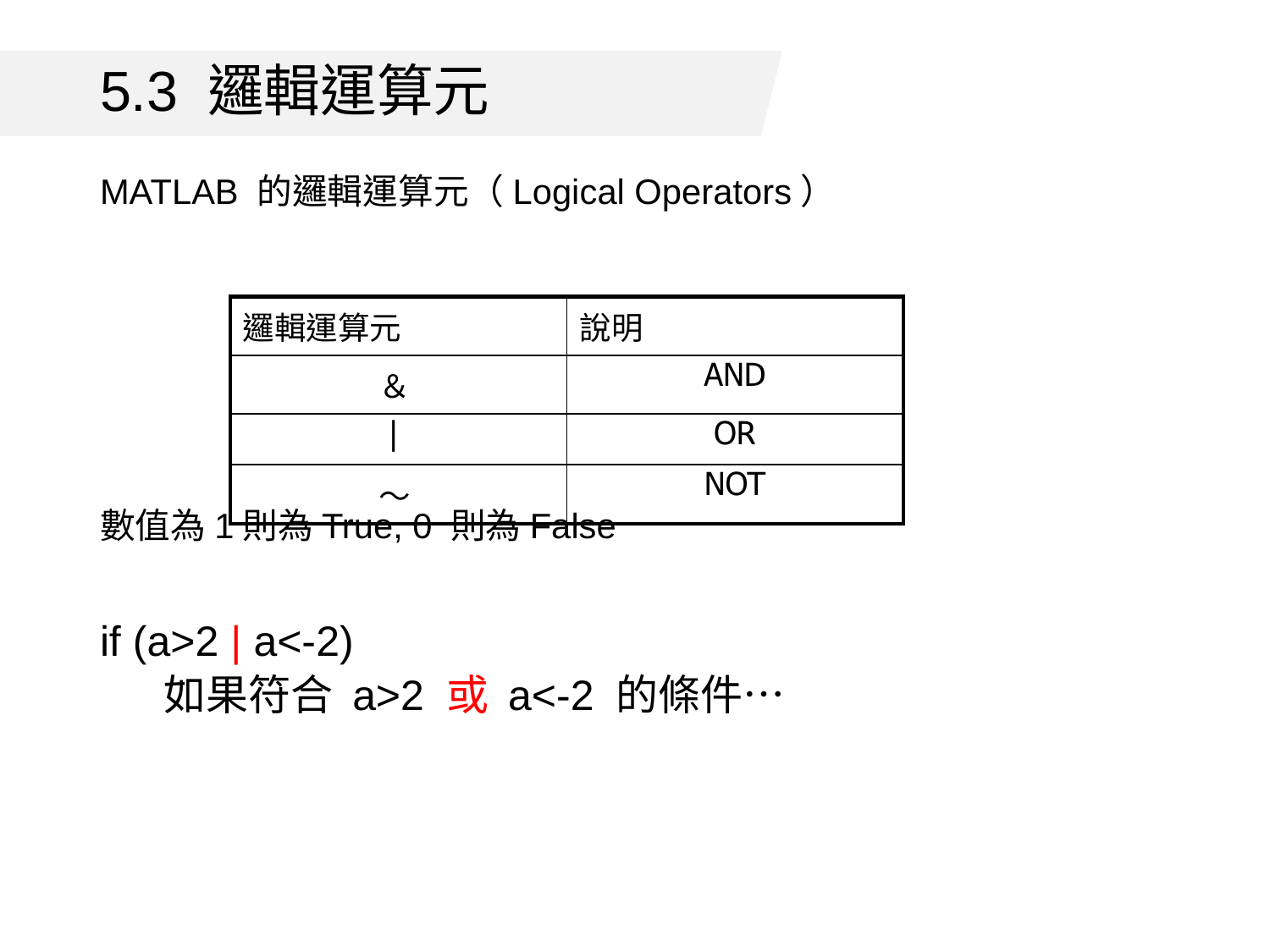

# 5.3 邏輯運算元
MATLAB 的邏輯運算元（Logical Operators）

數值為1則為True, 0 則為False

if (a>2 | a<-2)
如果符合 a>2 或 a<-2 的條件…

| 邏輯運算元 | 說明 |
| --- | --- |
| ＆ | AND |
| | | OR |
| ～ | NOT |